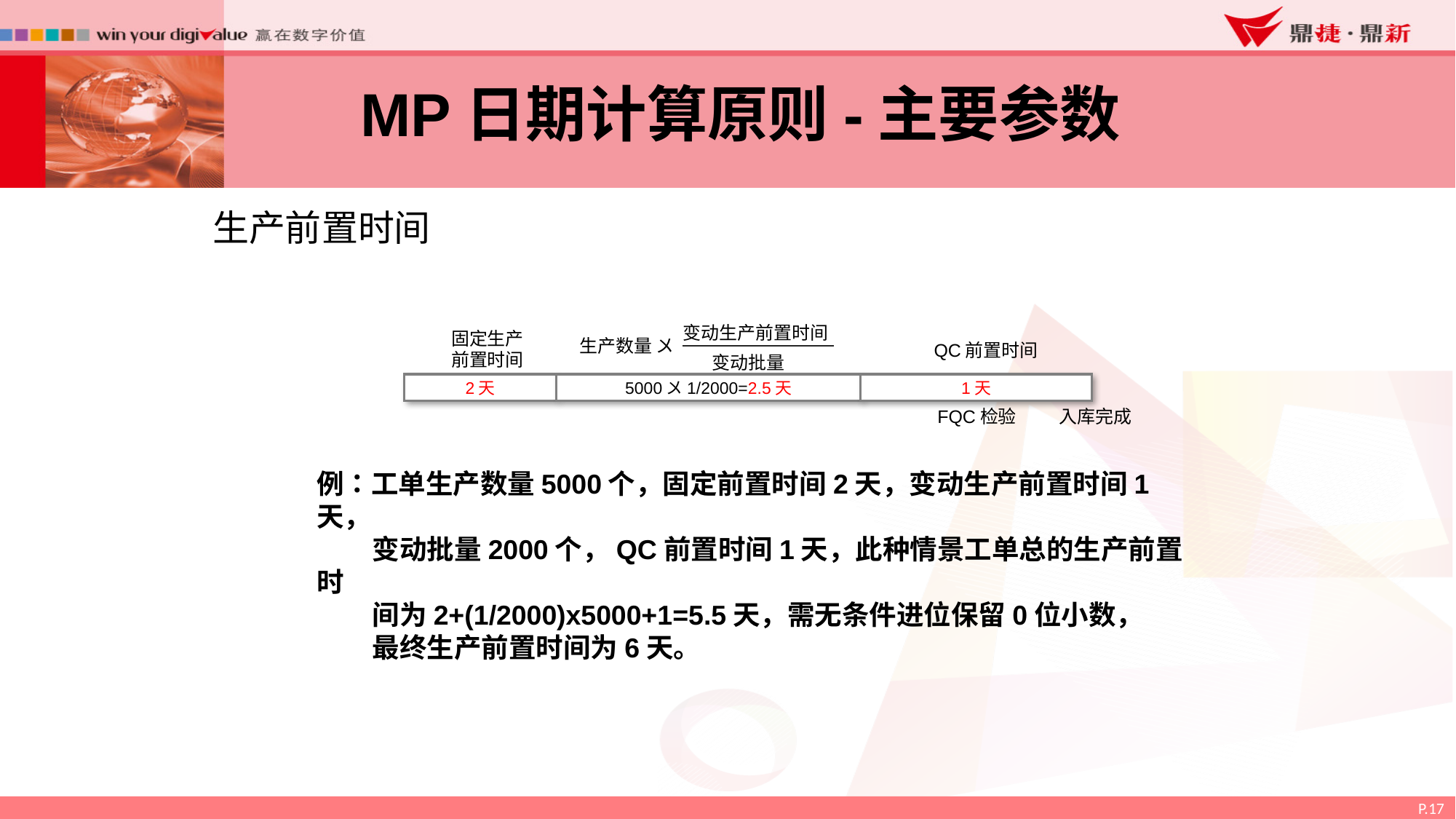

MP日期计算原则-主要参数

生产前置时间
变动生产前置时间
固定生产
前置时间
生产数量 〤
QC前置时间
变动批量
1天
2天
5000〤1/2000=2.5天
FQC检验
入库完成
例：工单生产数量5000个，固定前置时间2天，变动生产前置时间1天，
        变动批量2000个，QC前置时间1天，此种情景工单总的生产前置时
        间为2+(1/2000)x5000+1=5.5天，需无条件进位保留0位小数，
        最终生产前置时间为6天。